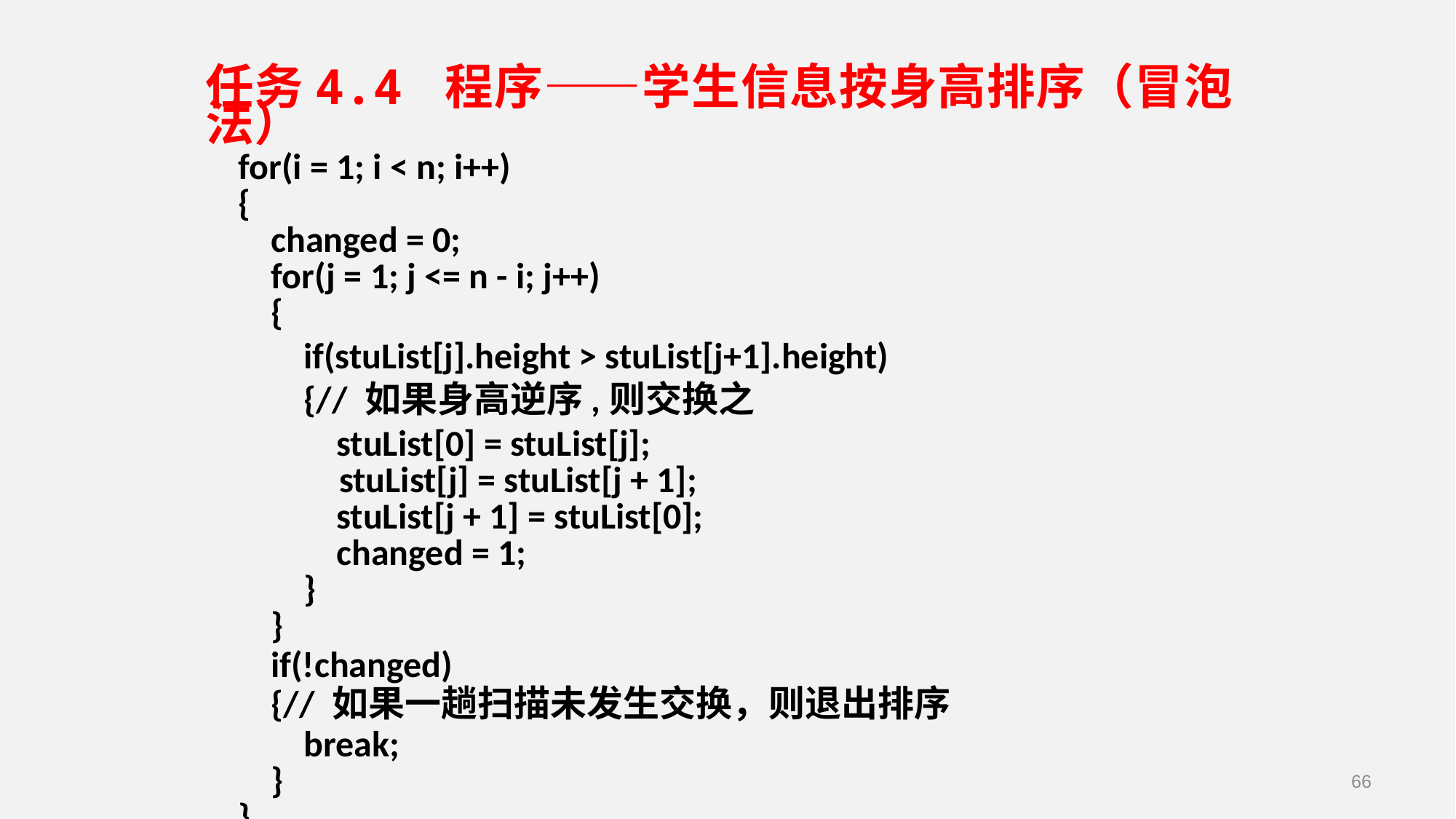

任务4.4 程序——学生信息按身高排序（冒泡法）
    for(i = 1; i < n; i++)
    {
        changed = 0;
        for(j = 1; j <= n - i; j++)
        {
            if(stuList[j].height > stuList[j+1].height)
            {// 如果身高逆序,则交换之
                stuList[0] = stuList[j];
	   stuList[j] = stuList[j + 1];
                stuList[j + 1] = stuList[0];
                changed = 1;
            }
        }
        if(!changed)
        {// 如果一趟扫描未发生交换，则退出排序
            break;
        }
    }
66